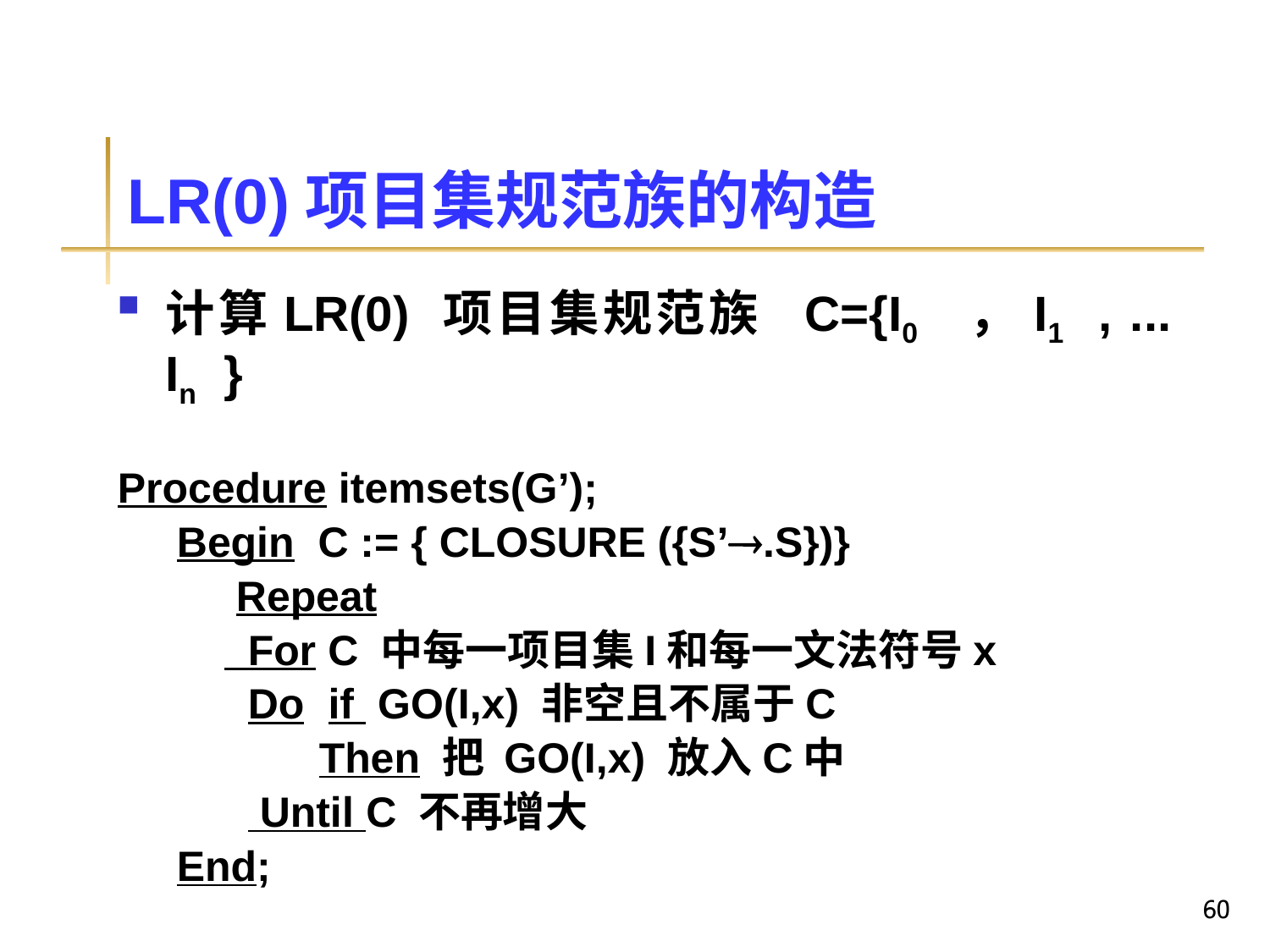

# LR(0)项目集规范族的构造
计算LR(0) 项目集规范族  C={I0  ，I1  , ... In  }

Procedure itemsets(G’);
     Begin  C := { CLOSURE ({S’→.S})}
          Repeat
           For C 中每一项目集I和每一文法符号x
           Do  if  GO(I,x) 非空且不属于C
                 Then 把 GO(I,x) 放入C中
            Until C 不再增大
     End;
60